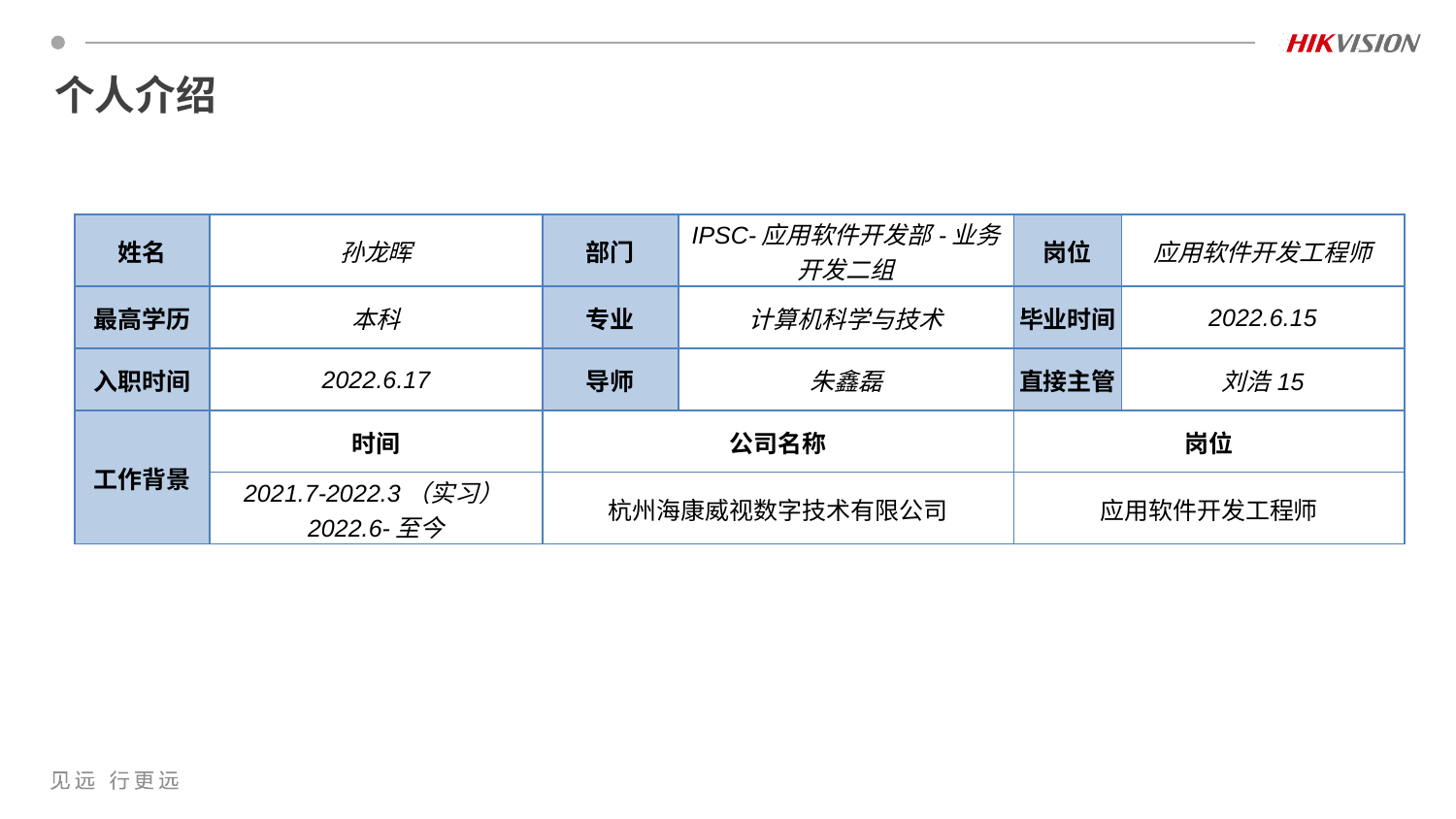

# 个人介绍
| 姓名 | 孙龙晖 | 部门 | IPSC-应用软件开发部-业务开发二组 | 岗位 | 应用软件开发工程师 |
| --- | --- | --- | --- | --- | --- |
| 最高学历 | 本科 | 专业 | 计算机科学与技术 | 毕业时间 | 2022.6.15 |
| 入职时间 | 2022.6.17 | 导师 | 朱鑫磊 | 直接主管 | 刘浩15 |
| 工作背景 | 时间 | 公司名称 |  | 岗位 |  |
|  | 2021.7-2022.3（实习） 2022.6-至今 | 杭州海康威视数字技术有限公司 |  | 应用软件开发工程师 |  |